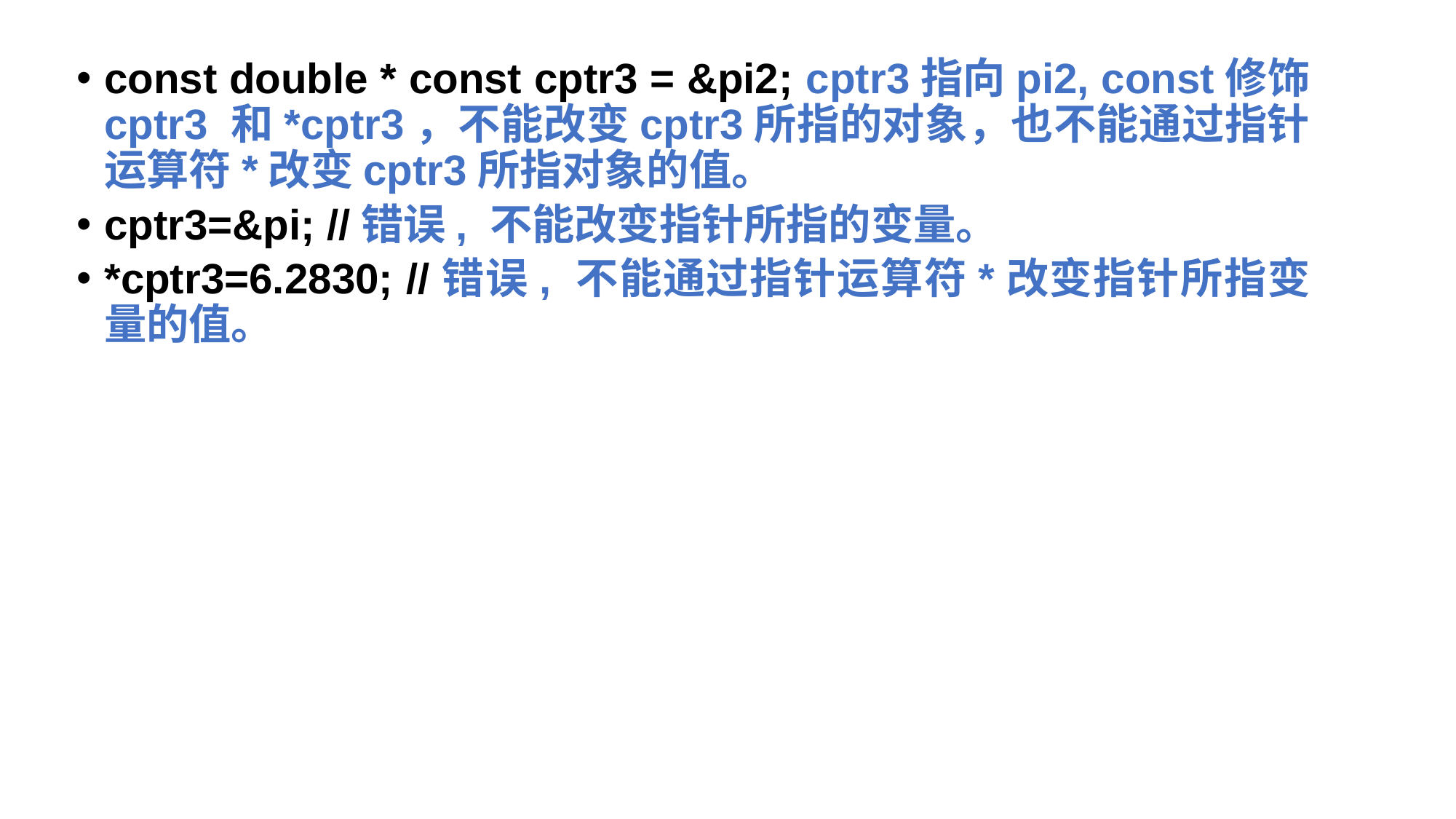

const double * const cptr3 = &pi2; cptr3指向pi2, const修饰 cptr3 和*cptr3，不能改变cptr3所指的对象，也不能通过指针运算符*改变cptr3所指对象的值。
cptr3=&pi; //错误, 不能改变指针所指的变量。
*cptr3=6.2830; //错误, 不能通过指针运算符*改变指针所指变量的值。